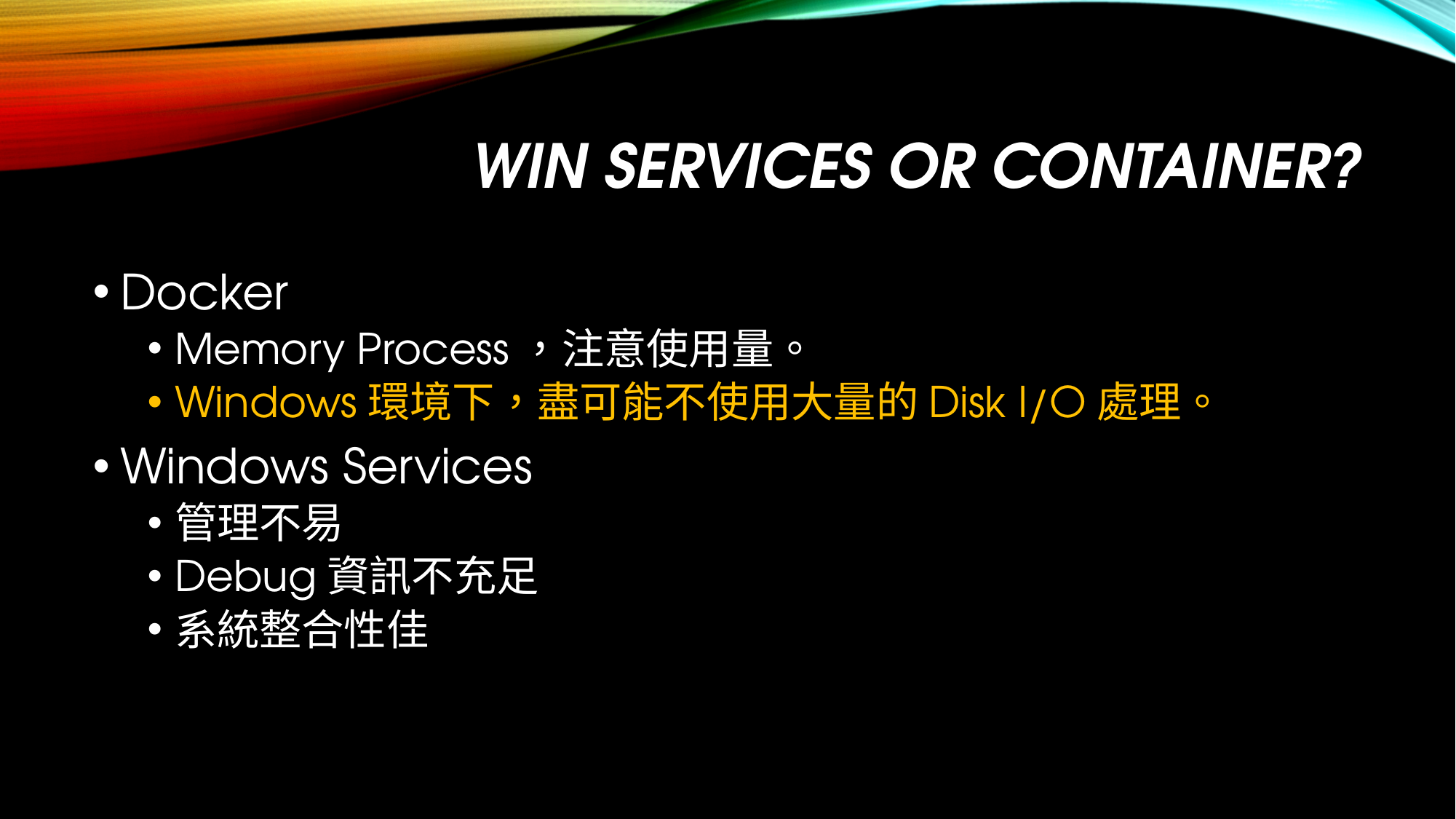

# Win Services or Container?
Docker
Memory Process，注意使用量。
Windows環境下，盡可能不使用大量的Disk I/O處理。
Windows Services
管理不易
Debug資訊不充足
系統整合性佳